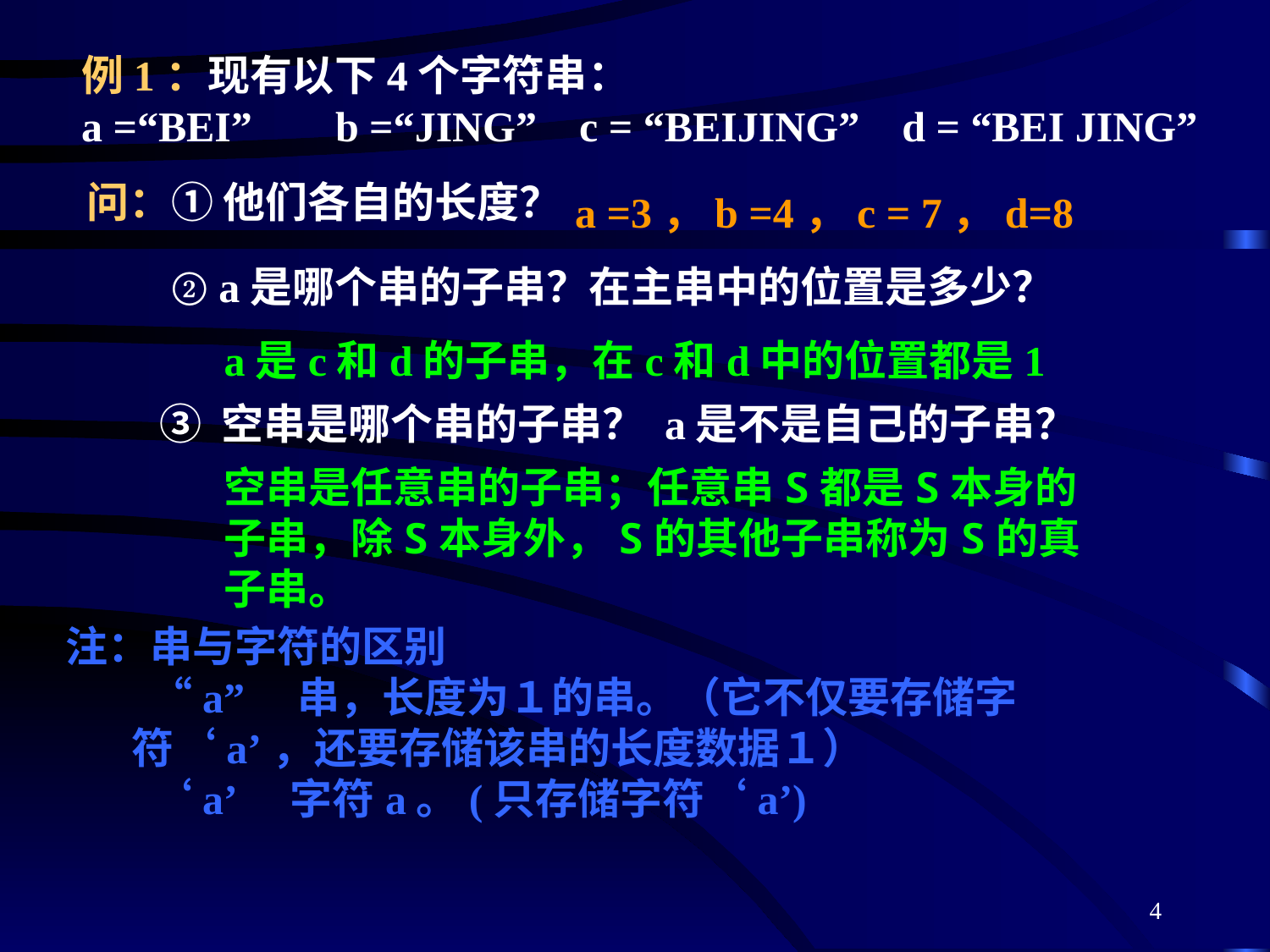

例1：现有以下4个字符串：
a =“BEI” 	b =“JING”    c = “BEIJING”    d = “BEI JING”
问：① 他们各自的长度？
a =3，b =4，c = 7，d=8
② a是哪个串的子串？在主串中的位置是多少？
a是c和d的子串，在c和d中的位置都是1
③ 空串是哪个串的子串？ a是不是自己的子串？
空串是任意串的子串；任意串S都是S本身的子串，除S本身外，S的其他子串称为S的真子串。
注：串与字符的区别
　　“a”    串，长度为１的串。（它不仅要存储字符‘a’，还要存储该串的长度数据１）
　　‘a’　字符a。(只存储字符‘a’)

4